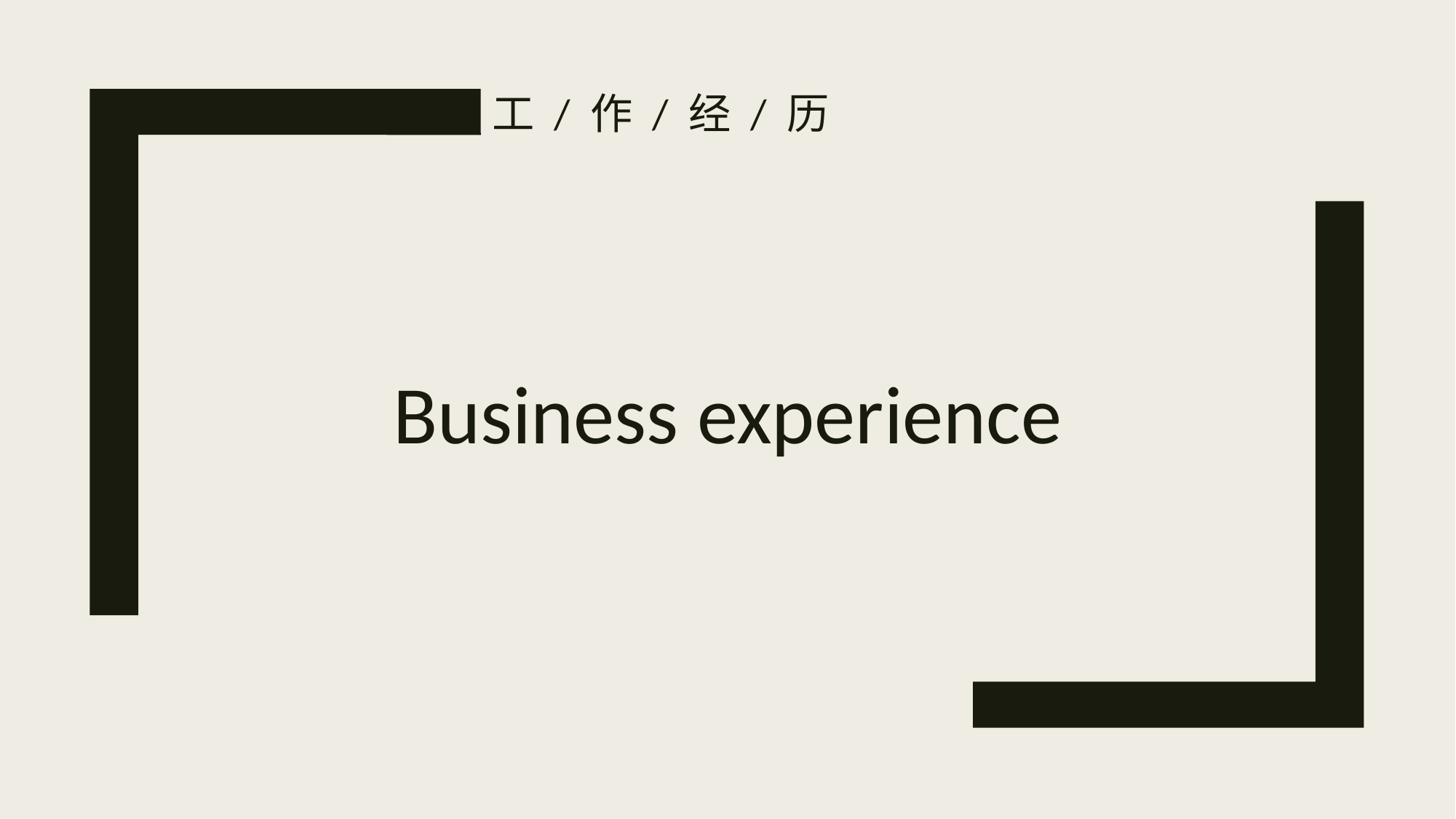

工 / 作 / 经 / 历
Business experience